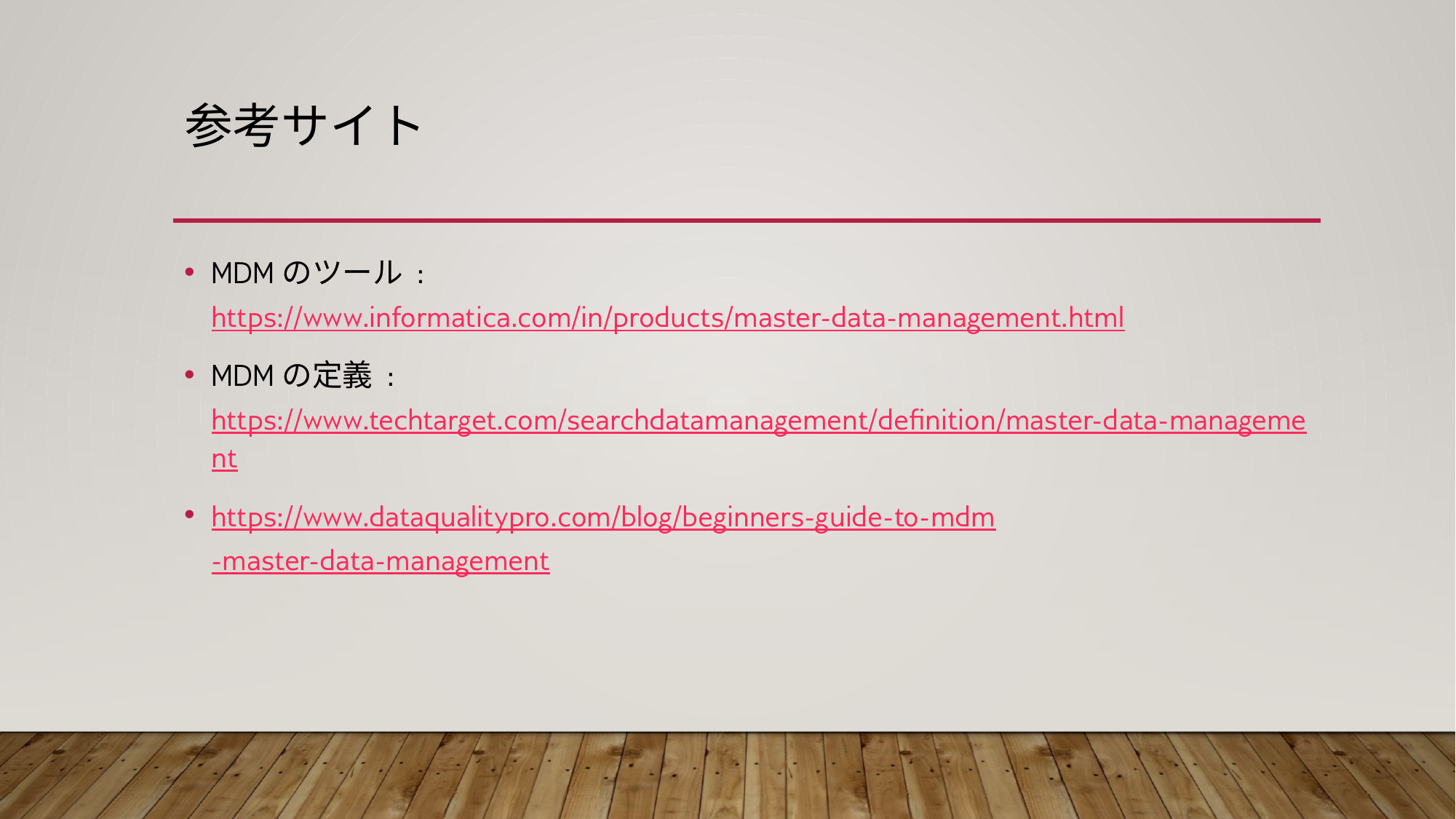

# 参考サイト
MDMのツール : https://www.informatica.com/in/products/master-data-management.html
MDMの定義 : https://www.techtarget.com/searchdatamanagement/definition/master-data-management
https://www.dataqualitypro.com/blog/beginners-guide-to-mdm-master-data-management